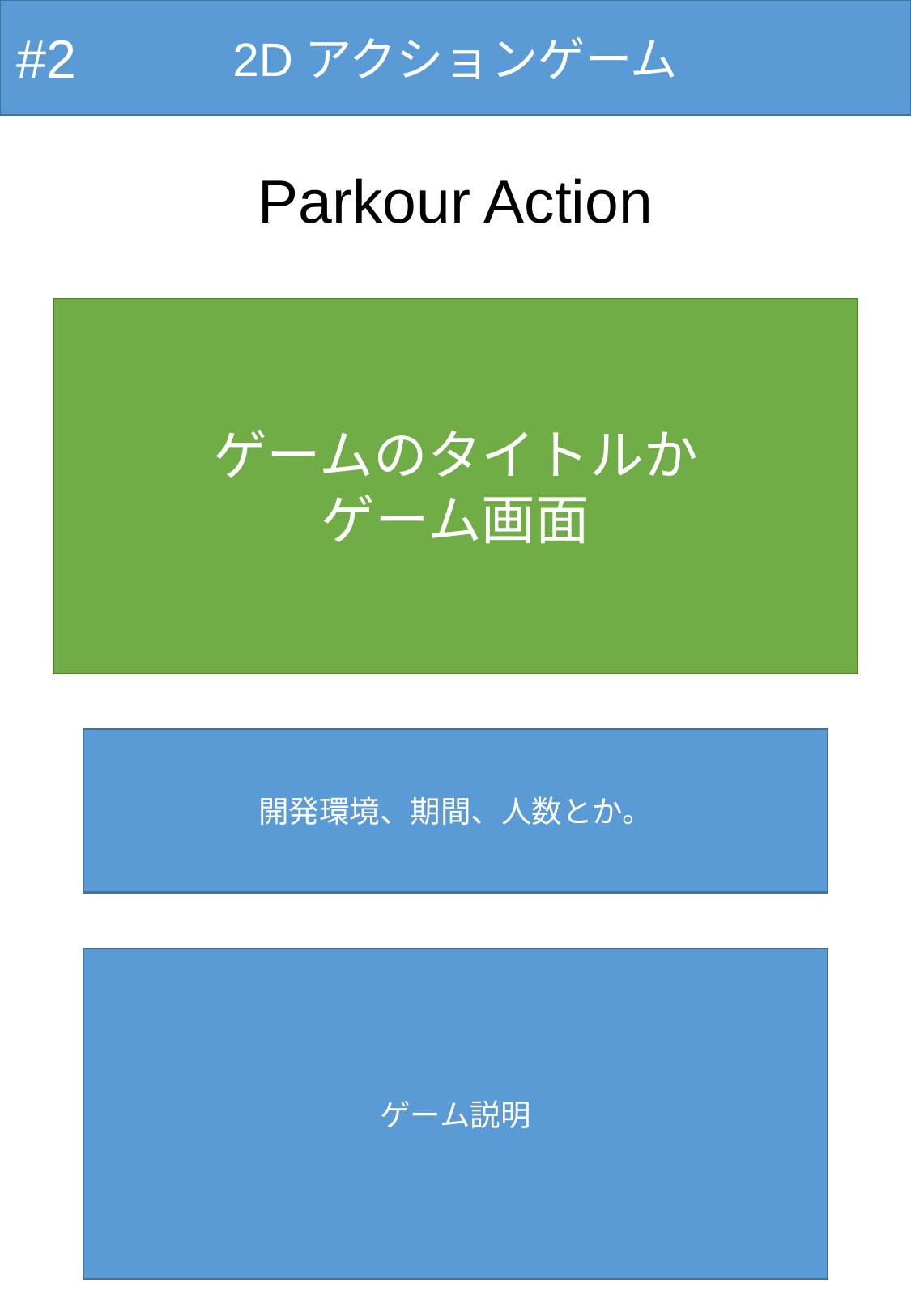

2Dアクションゲーム
#2
Parkour Action
ゲームのタイトルか
ゲーム画面
開発環境、期間、人数とか。
ゲーム説明